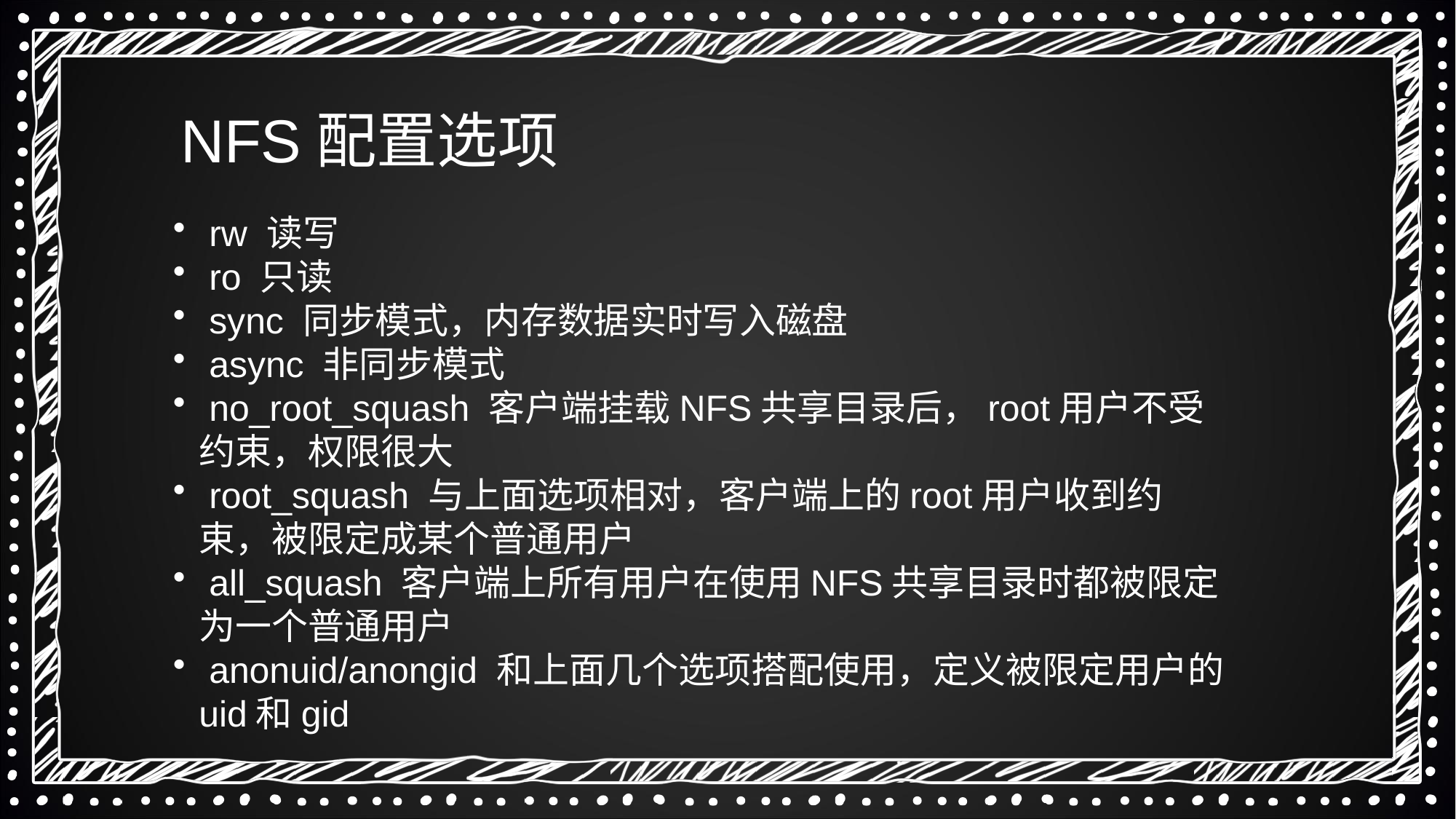

NFS配置选项
 rw 读写
 ro 只读
 sync 同步模式，内存数据实时写入磁盘
 async 非同步模式
 no_root_squash 客户端挂载NFS共享目录后，root用户不受约束，权限很大
 root_squash 与上面选项相对，客户端上的root用户收到约束，被限定成某个普通用户
 all_squash 客户端上所有用户在使用NFS共享目录时都被限定为一个普通用户
 anonuid/anongid 和上面几个选项搭配使用，定义被限定用户的uid和gid